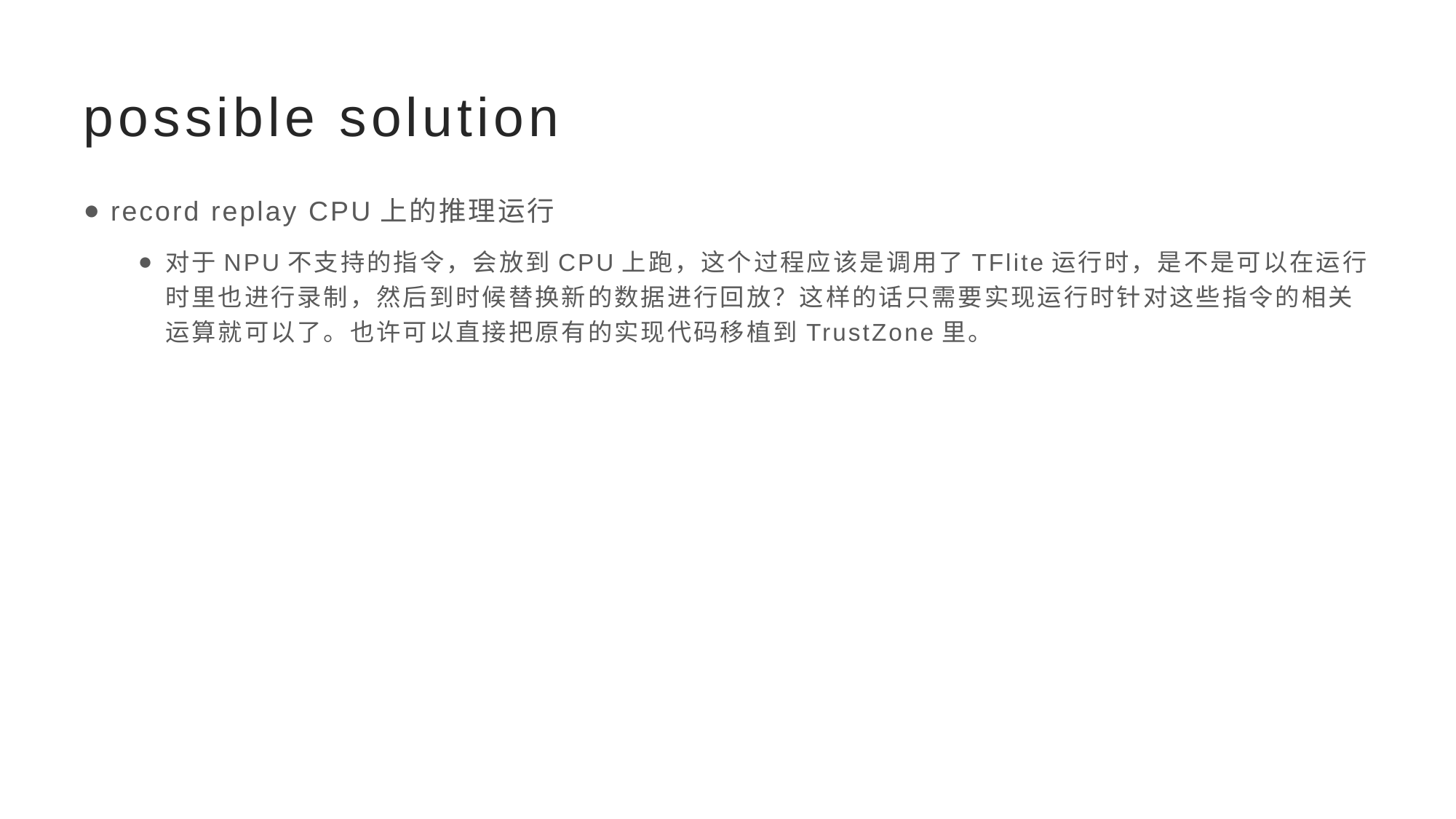

# possible solution
record replay CPU上的推理运行
对于NPU不支持的指令，会放到CPU上跑，这个过程应该是调用了TFlite运行时，是不是可以在运行时里也进行录制，然后到时候替换新的数据进行回放？这样的话只需要实现运行时针对这些指令的相关运算就可以了。也许可以直接把原有的实现代码移植到TrustZone里。